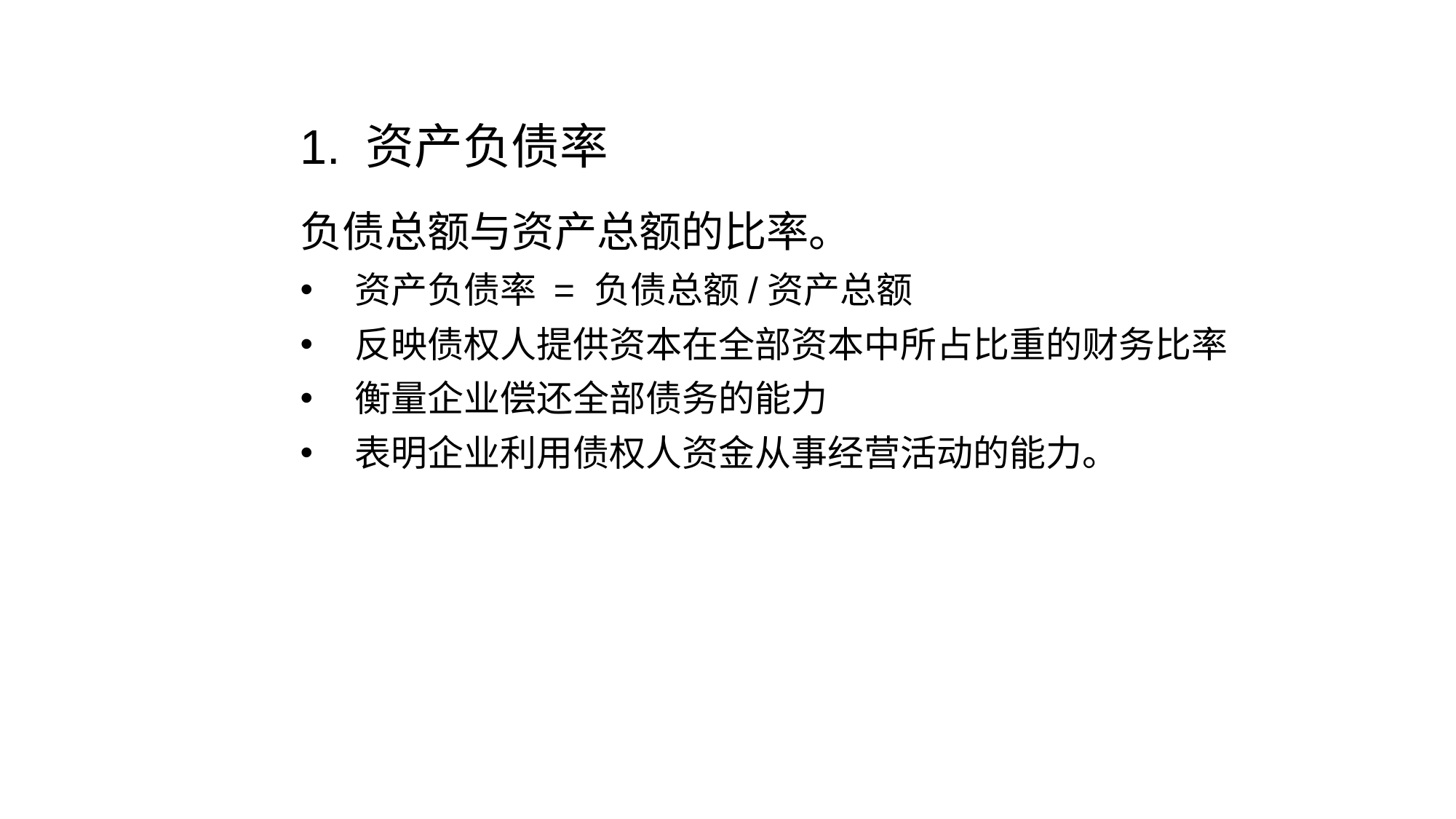

# 1. 资产负债率
负债总额与资产总额的比率。
资产负债率 = 负债总额/资产总额
反映债权人提供资本在全部资本中所占比重的财务比率
衡量企业偿还全部债务的能力
表明企业利用债权人资金从事经营活动的能力。